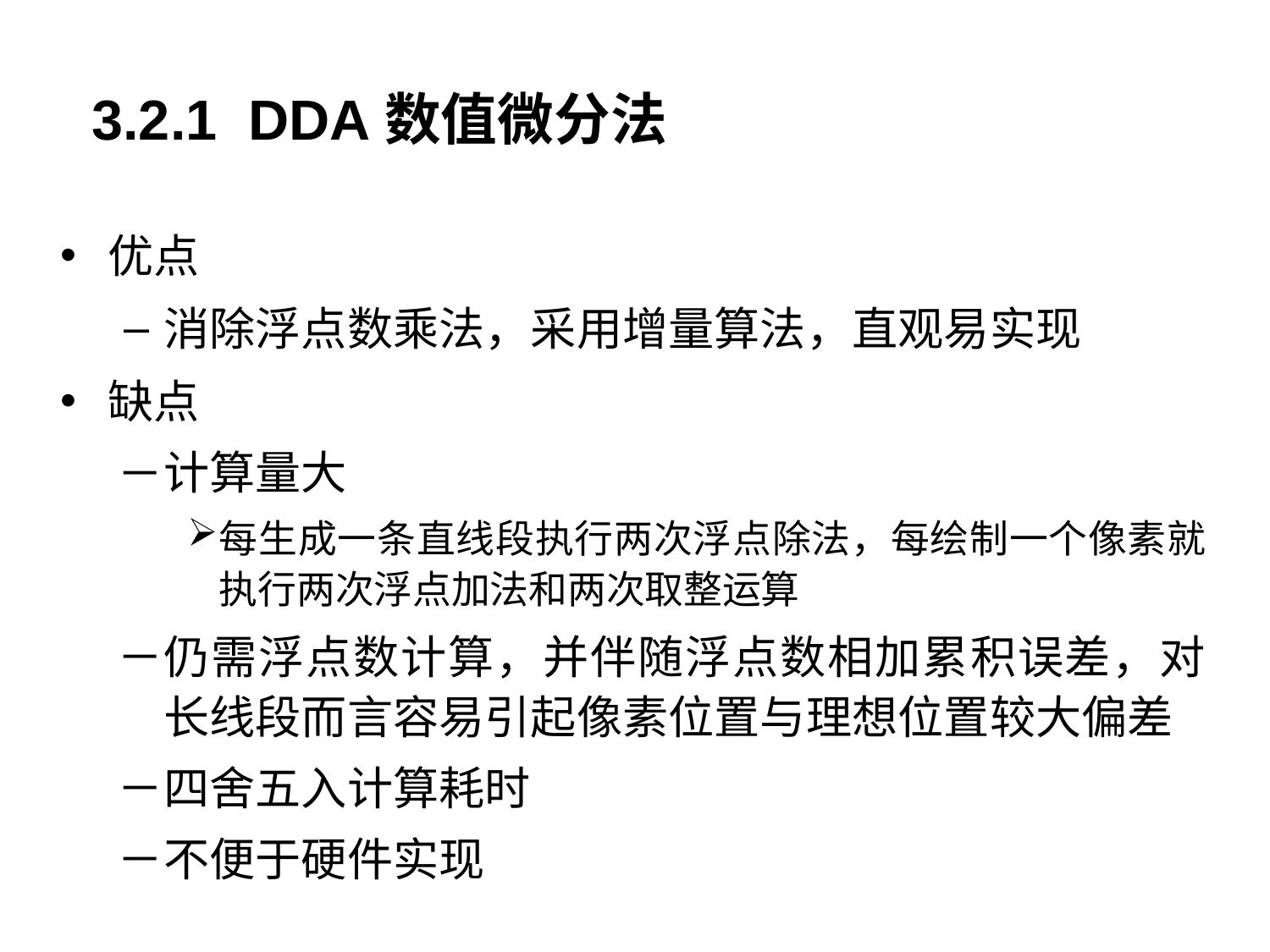

# 3.2.1  DDA数值微分法
优点
消除浮点数乘法，采用增量算法，直观易实现
缺点
计算量大
每生成一条直线段执行两次浮点除法，每绘制一个像素就执行两次浮点加法和两次取整运算
仍需浮点数计算，并伴随浮点数相加累积误差，对长线段而言容易引起像素位置与理想位置较大偏差
四舍五入计算耗时
不便于硬件实现